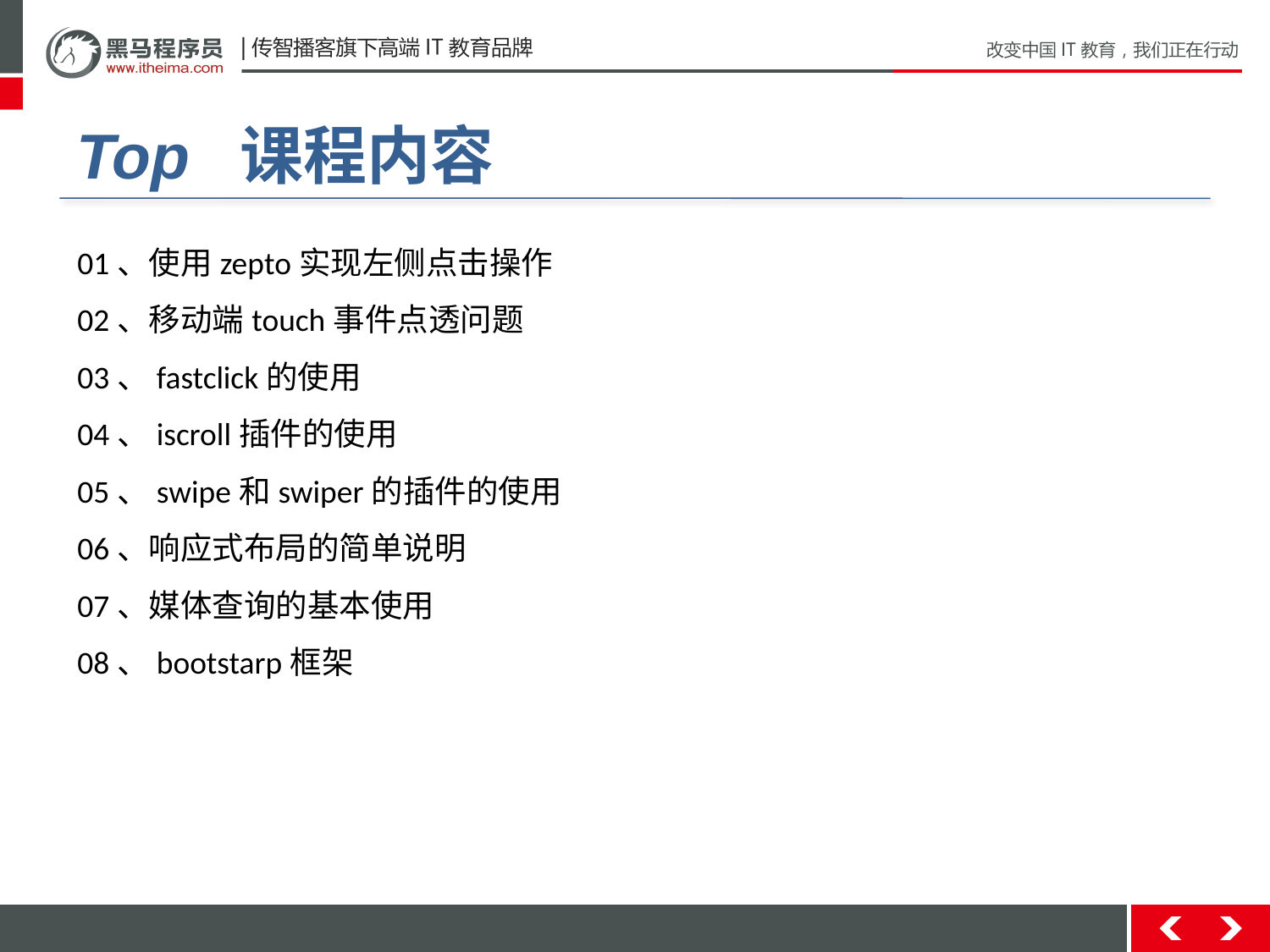

# Top  课程内容
01、使用zepto实现左侧点击操作
02、移动端touch事件点透问题
03、fastclick的使用
04、iscroll插件的使用
05、swipe和swiper的插件的使用
06、响应式布局的简单说明
07、媒体查询的基本使用
08、bootstarp框架